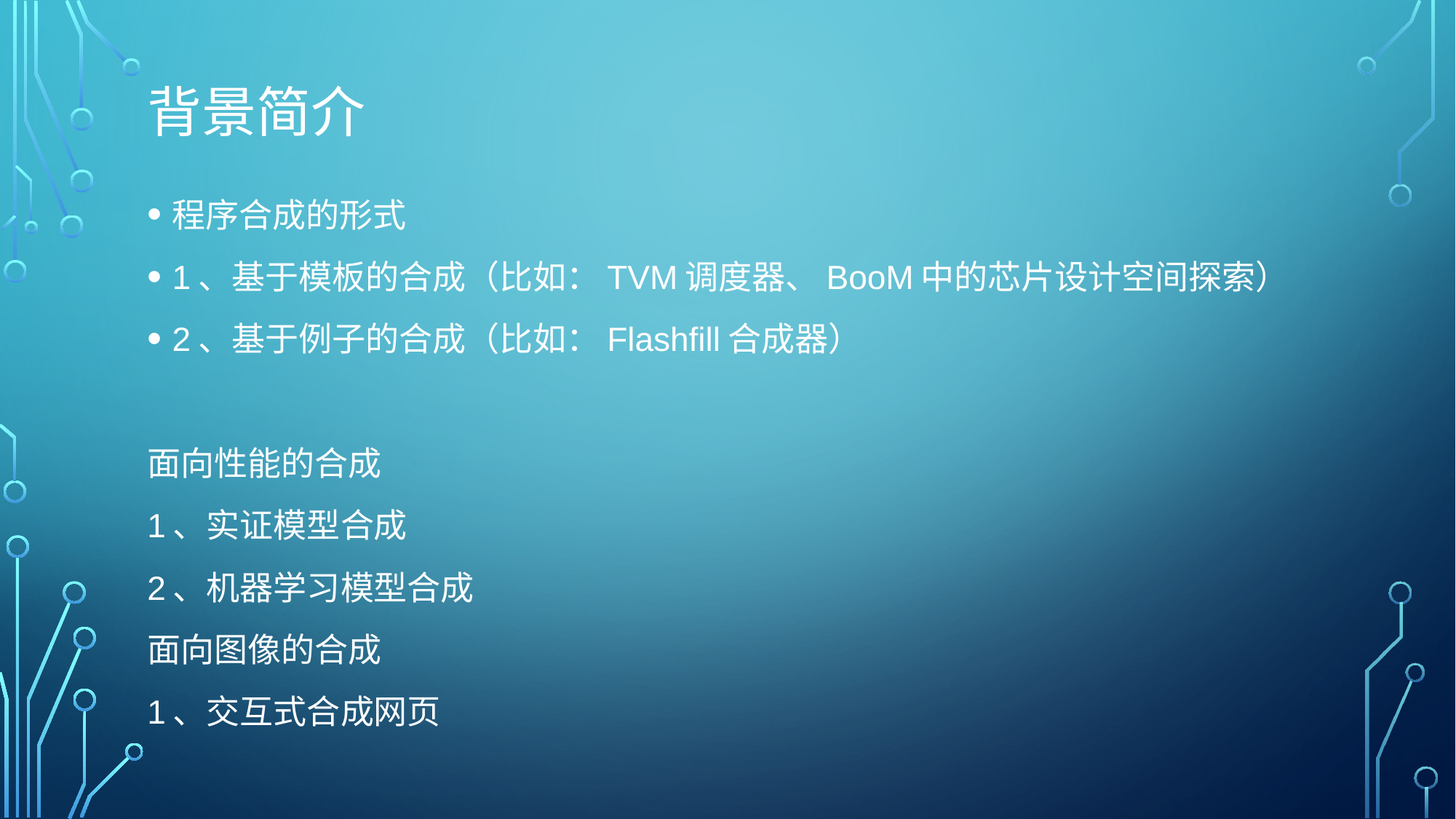

# 背景简介
程序合成的形式
1、基于模板的合成（比如：TVM调度器、BooM中的芯片设计空间探索）
2、基于例子的合成（比如：Flashfill合成器）

面向性能的合成
1、实证模型合成
2、机器学习模型合成
面向图像的合成
1、交互式合成网页